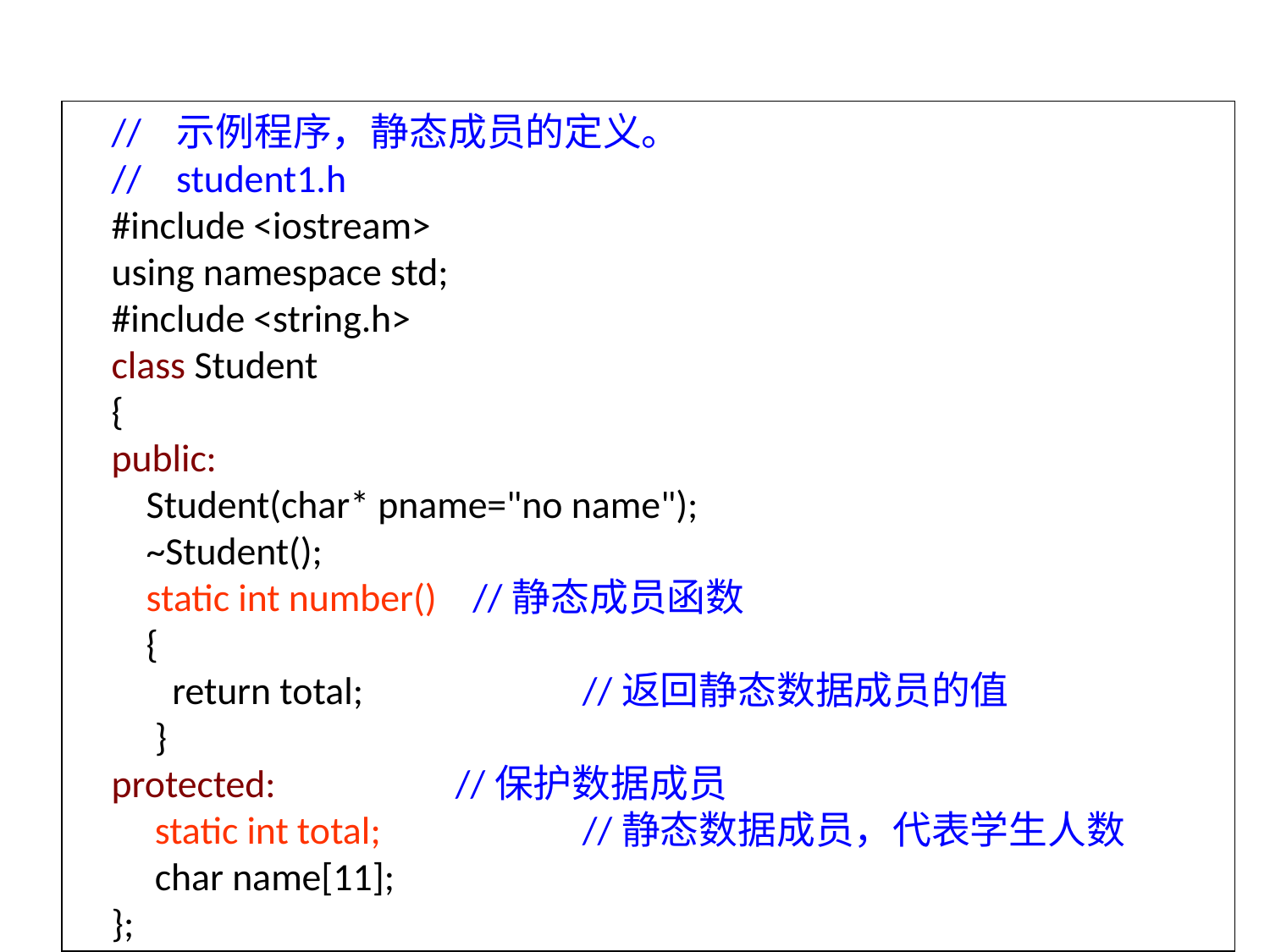

//   示例程序，静态成员的定义。
//    student1.h
#include <iostream>
using namespace std;
#include <string.h>
class Student
{
public:
    Student(char* pname="no name");
    ~Student();
    static int number() 	  //静态成员函数
    {
       return total;            	//返回静态数据成员的值
     }
protected: 		//保护数据成员
     static int total; 		//静态数据成员，代表学生人数
     char name[11];
};